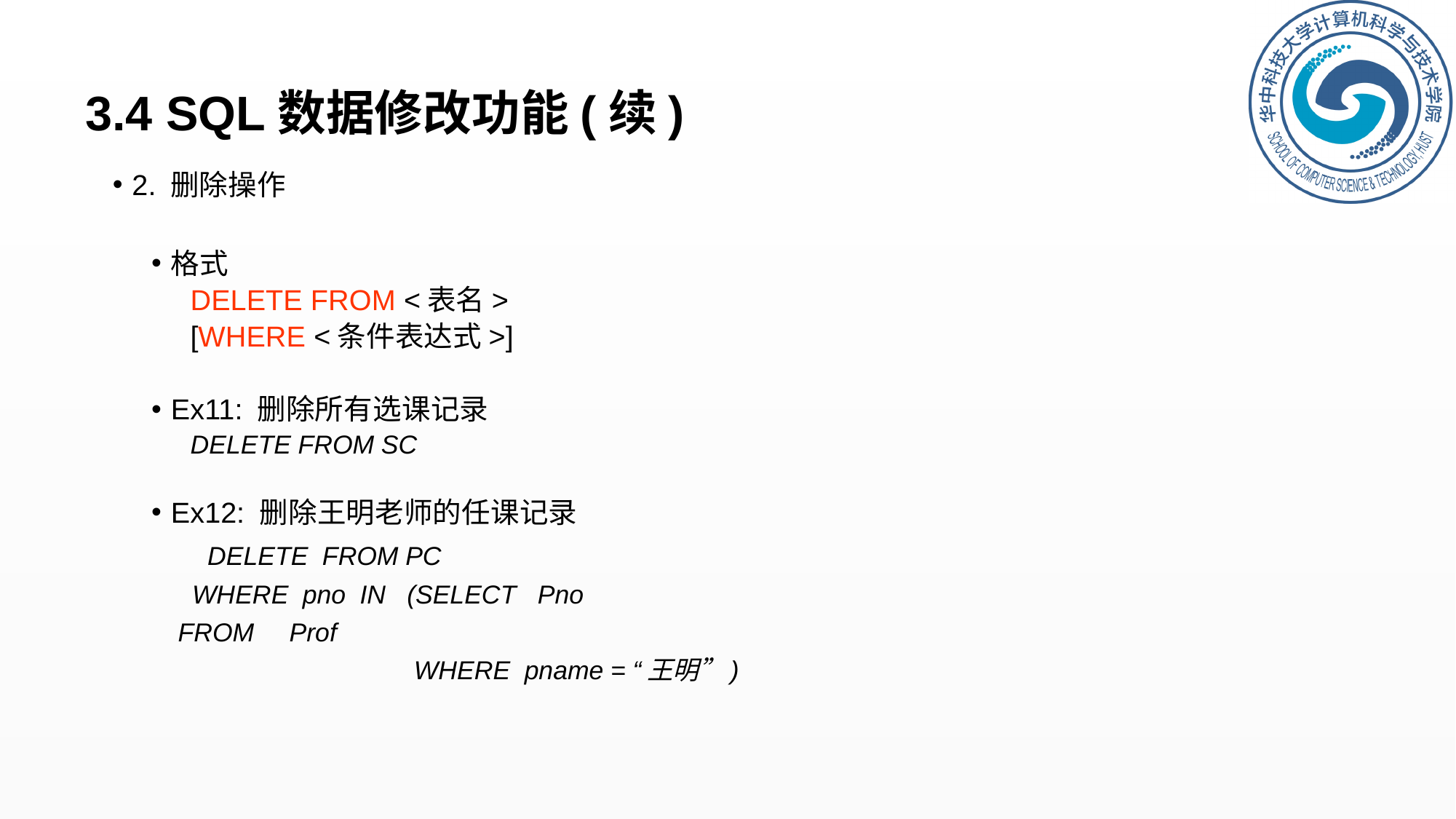

# 3.4 SQL数据修改功能(续)
2. 删除操作

格式
DELETE FROM <表名>
[WHERE <条件表达式>]

Ex11: 删除所有选课记录
DELETE FROM SC

Ex12: 删除王明老师的任课记录
       DELETE  FROM PC
	   WHERE  pno  IN   (SELECT   Pno
				 FROM     Prof
                                     WHERE  pname = “王明”)